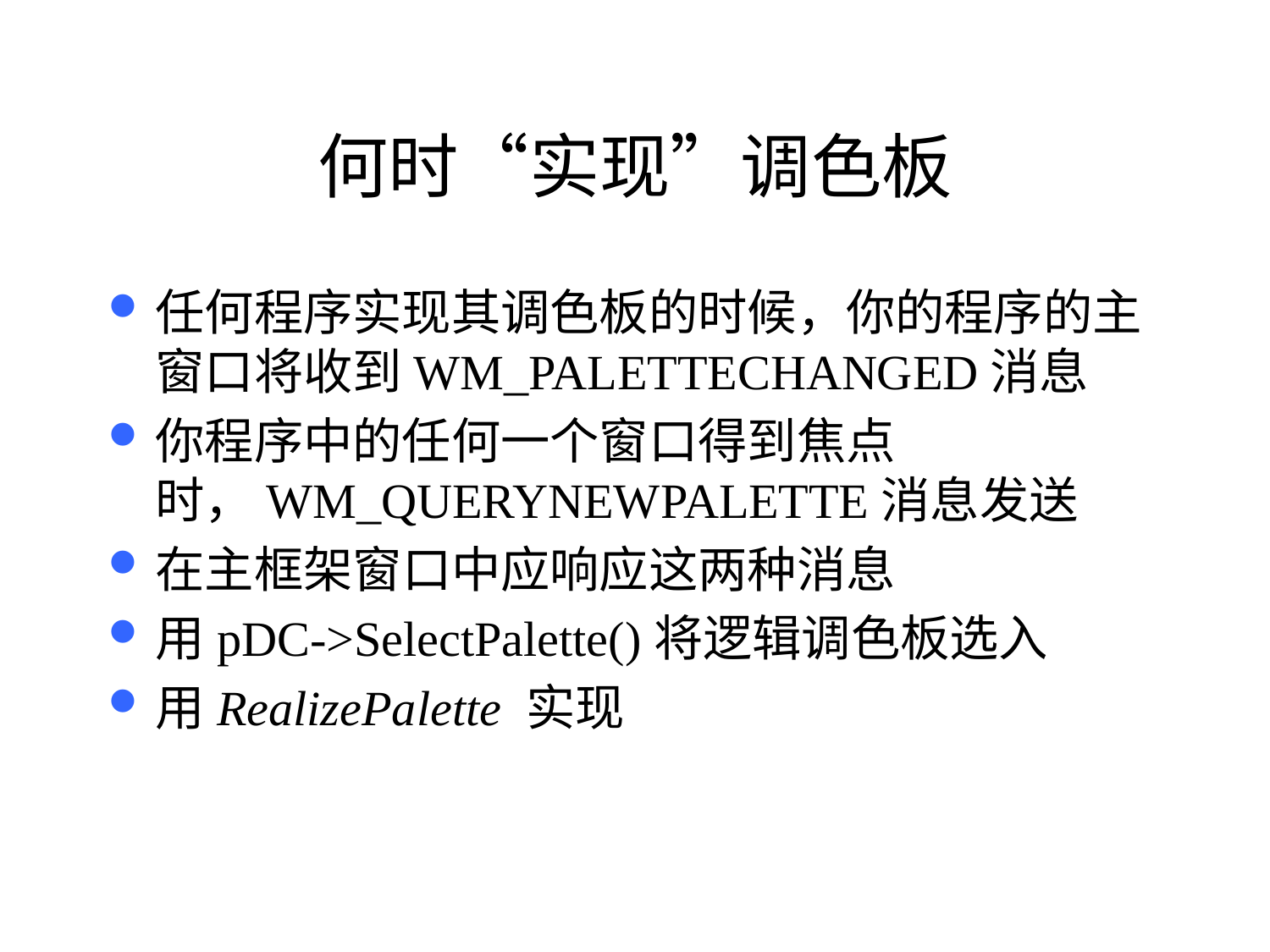

# 何时“实现”调色板
任何程序实现其调色板的时候，你的程序的主窗口将收到WM_PALETTECHANGED消息
你程序中的任何一个窗口得到焦点时，WM_QUERYNEWPALETTE消息发送
在主框架窗口中应响应这两种消息
用pDC->SelectPalette()将逻辑调色板选入
用RealizePalette 实现
85